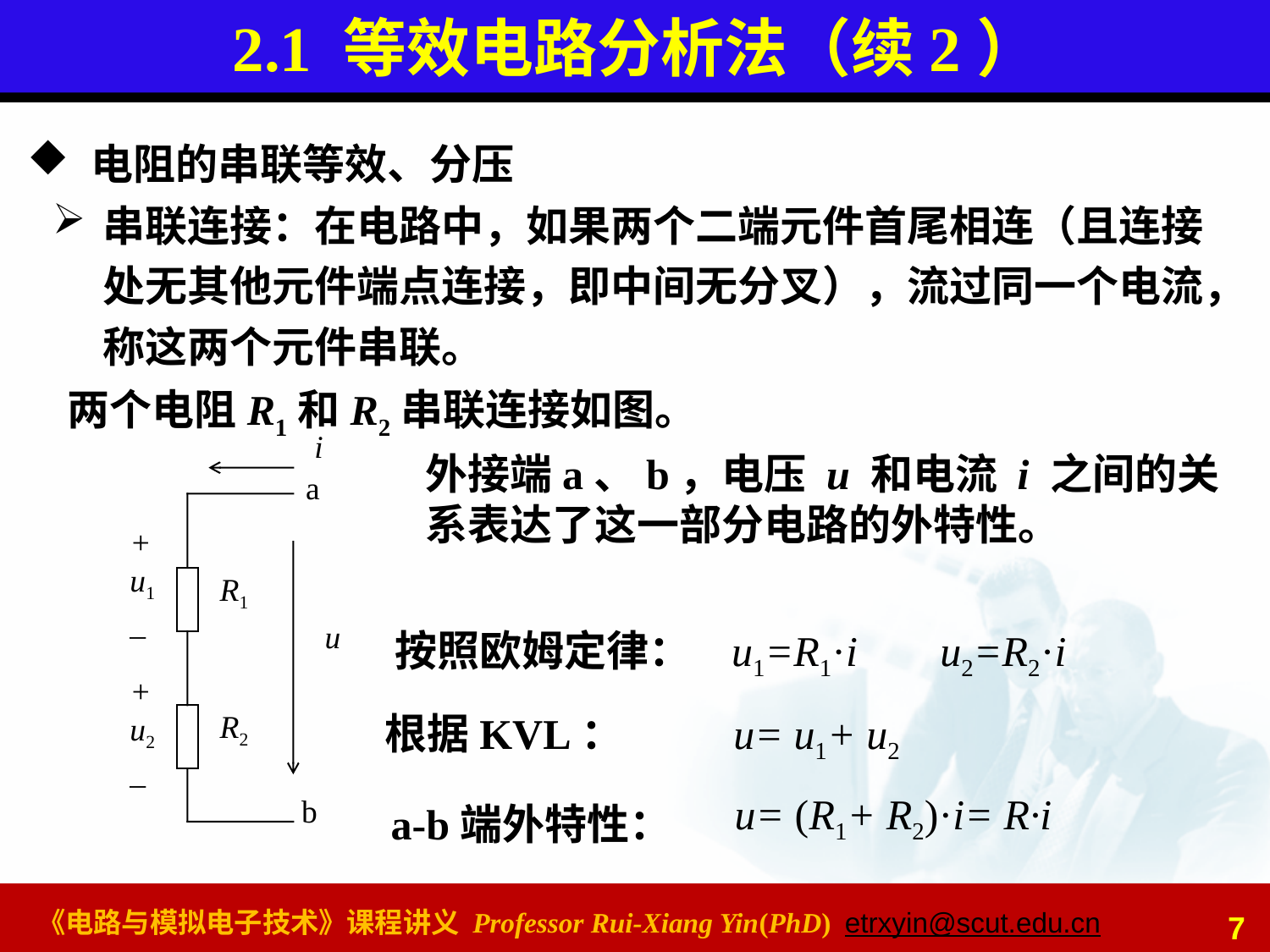

# 2.1 等效电路分析法（续2）
电阻的串联等效、分压
串联连接：在电路中，如果两个二端元件首尾相连（且连接处无其他元件端点连接，即中间无分叉），流过同一个电流，称这两个元件串联。
两个电阻R1和R2串联连接如图。
i
a

+
u1
_

R1

u

+
u2
_

R2

b

外接端a、b，电压 u 和电流 i 之间的关系表达了这一部分电路的外特性。
按照欧姆定律：
u1=R1·i
u2=R2·i
u= u1+ u2
根据KVL：
u= (R1+ R2)·i= R·i
a-b端外特性：
7